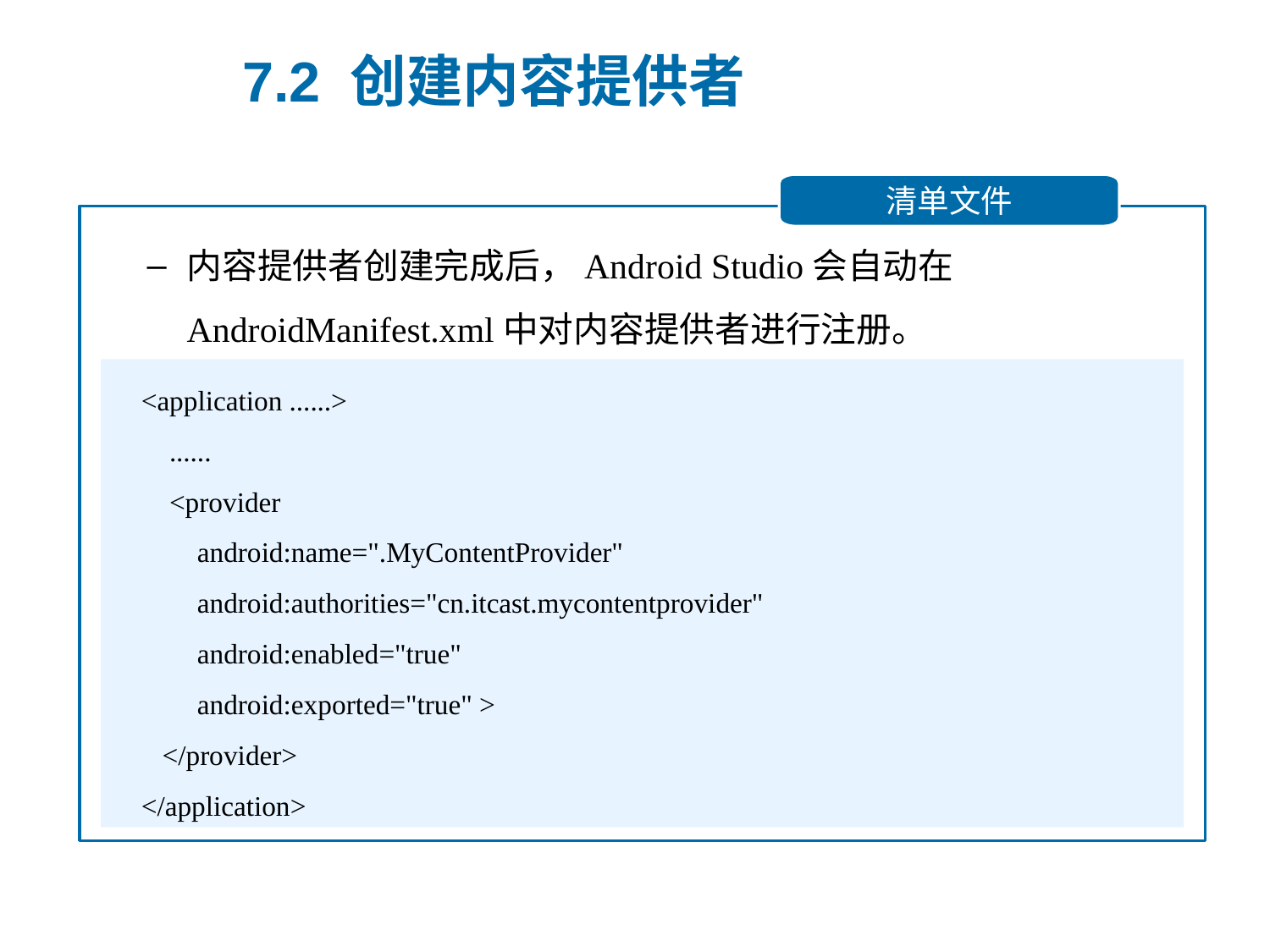

7.2 创建内容提供者
清单文件

内容提供者创建完成后，Android Studio会自动在AndroidManifest.xml中对内容提供者进行注册。
    <application ......>
        ......
        <provider
            android:name=".MyContentProvider"
            android:authorities="cn.itcast.mycontentprovider"
            android:enabled="true"
            android:exported="true" >
       </provider>
    </application>